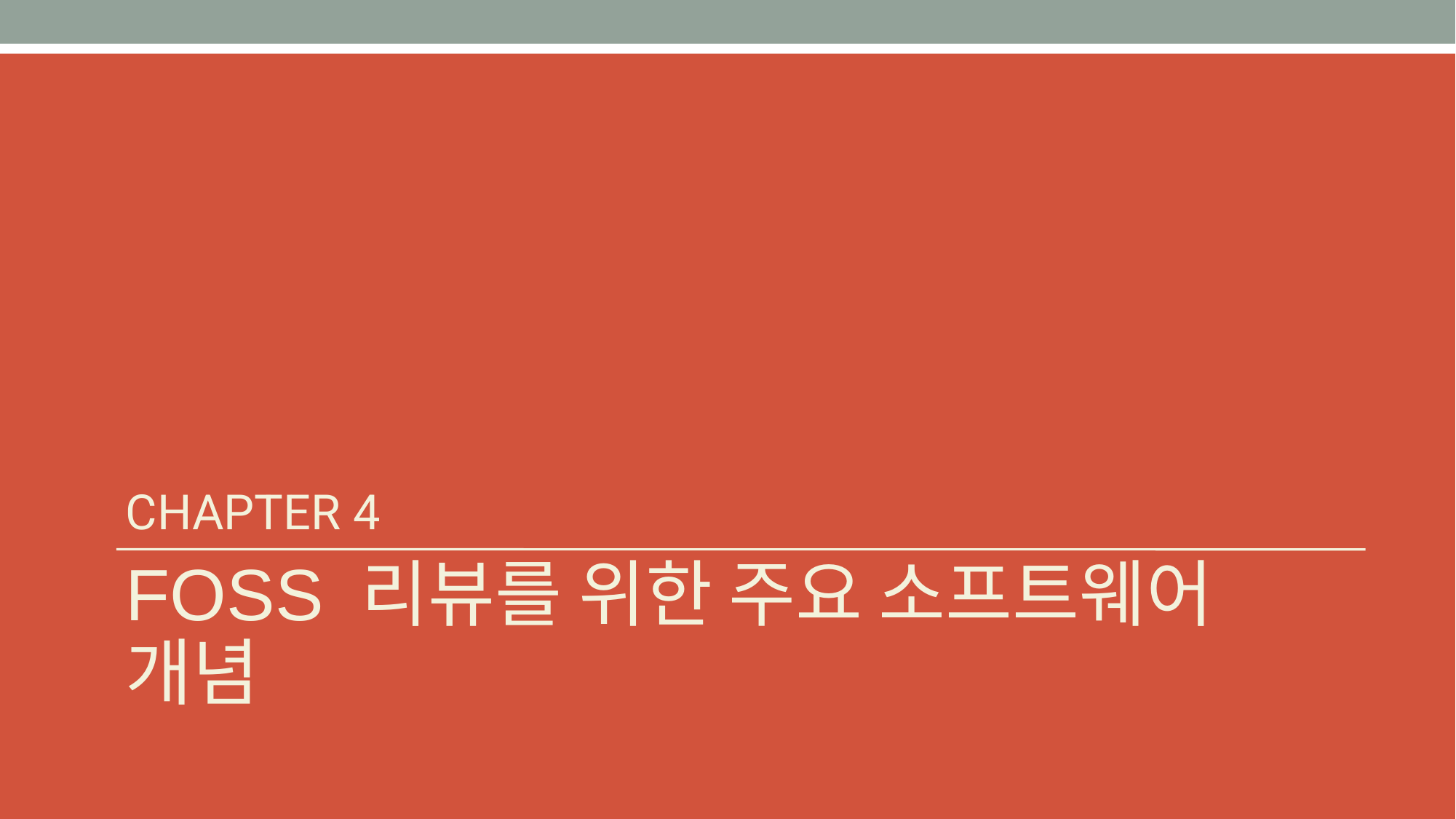

# CHAPTER 4
FOSS 리뷰를 위한 주요 소프트웨어 개념